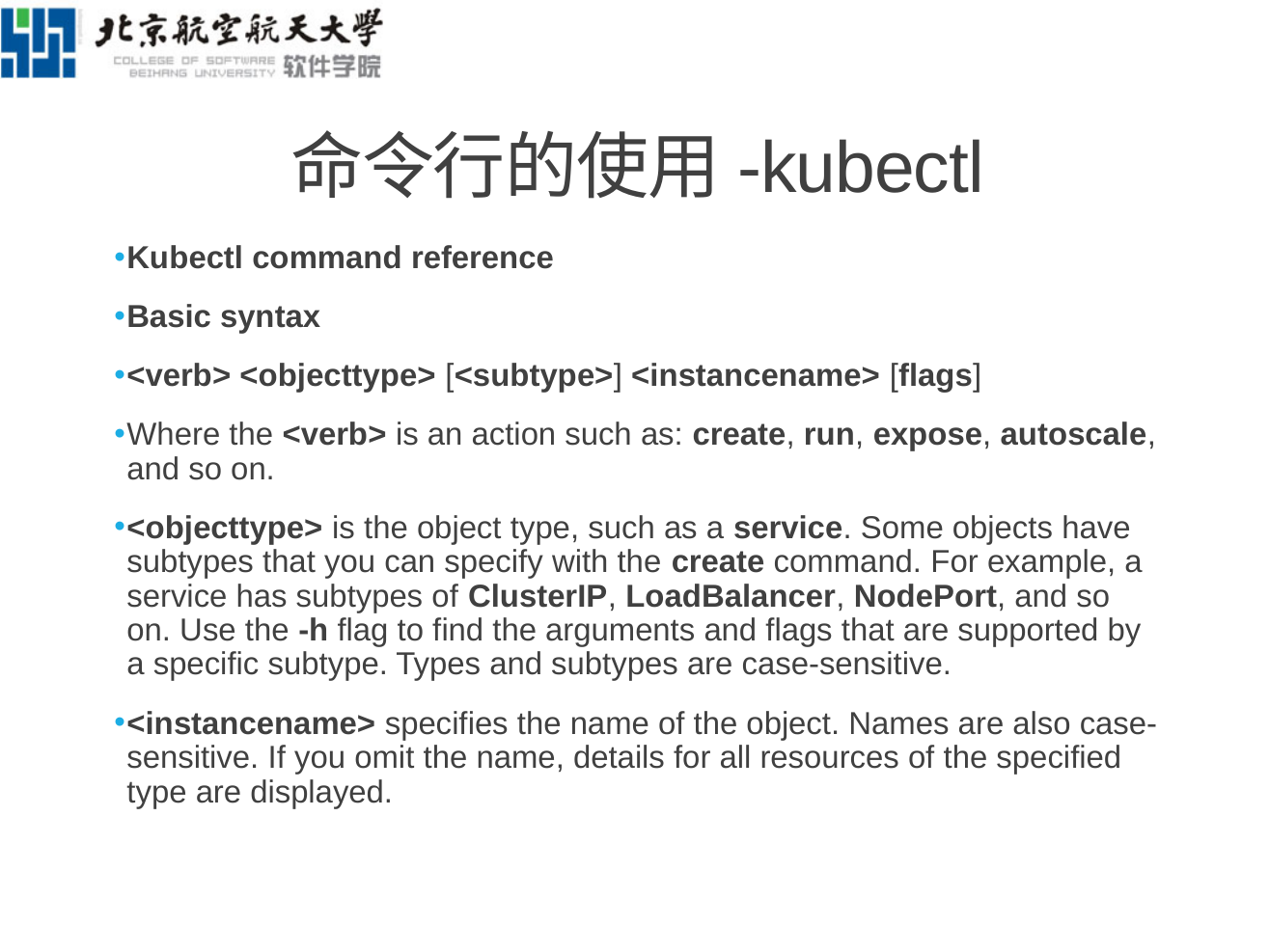

# 命令行的使用-kubectl
Kubectl command reference
Basic syntax
<verb> <objecttype> [<subtype>] <instancename> [flags]
Where the <verb> is an action such as: create, run, expose, autoscale, and so on.
<objecttype> is the object type, such as a service. Some objects have subtypes that you can specify with the create command. For example, a service has subtypes of ClusterIP, LoadBalancer, NodePort, and so on. Use the -h flag to find the arguments and flags that are supported by a specific subtype. Types and subtypes are case-sensitive.
<instancename> specifies the name of the object. Names are also case-sensitive. If you omit the name, details for all resources of the specified type are displayed.